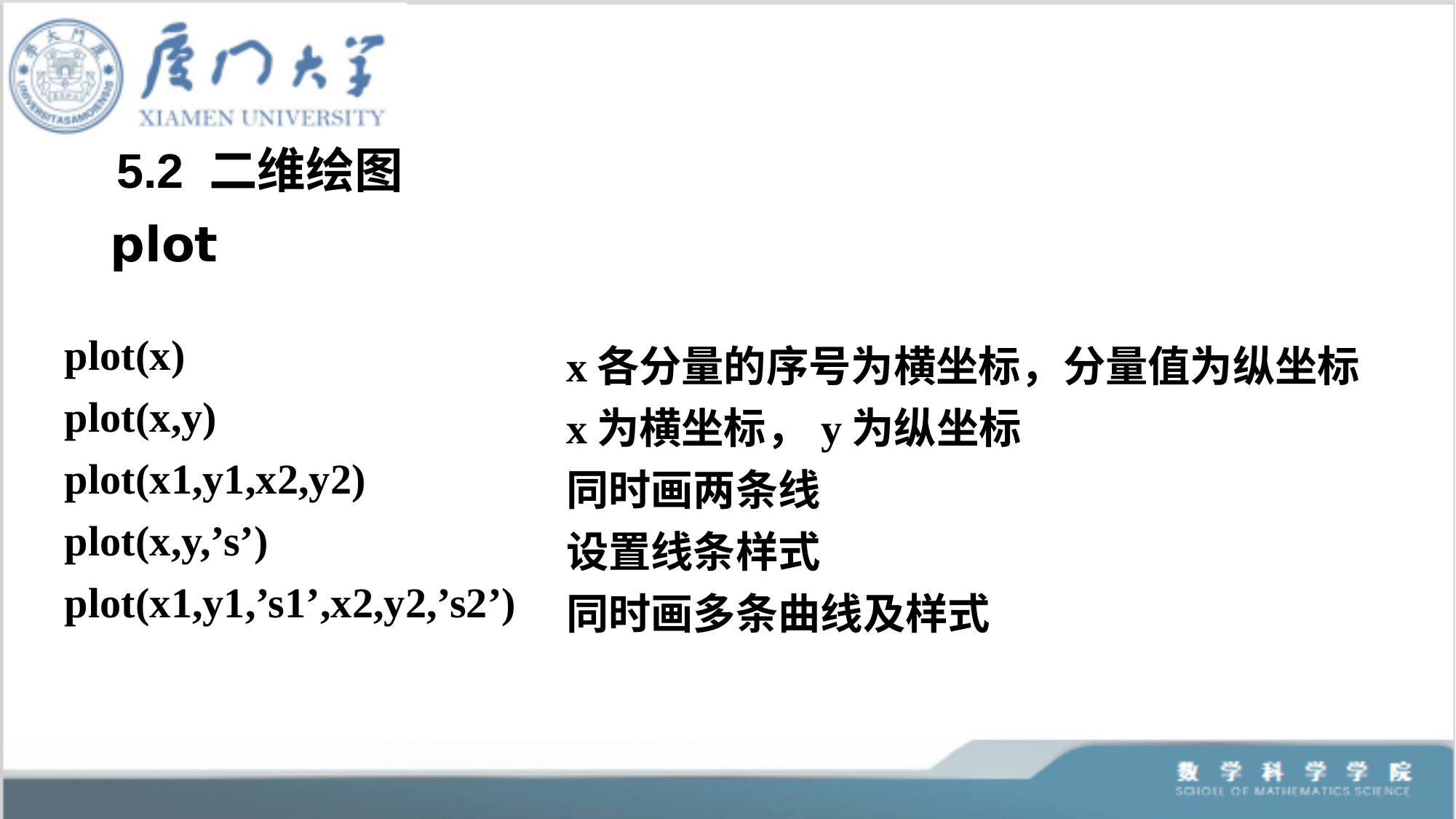

5.2 二维绘图
plot
| plot(x) | x各分量的序号为横坐标，分量值为纵坐标 |
| --- | --- |
| plot(x,y) | x为横坐标，y为纵坐标 |
| plot(x1,y1,x2,y2) | 同时画两条线 |
| plot(x,y,’s’) | 设置线条样式 |
| plot(x1,y1,’s1’,x2,y2,’s2’) | 同时画多条曲线及样式 |